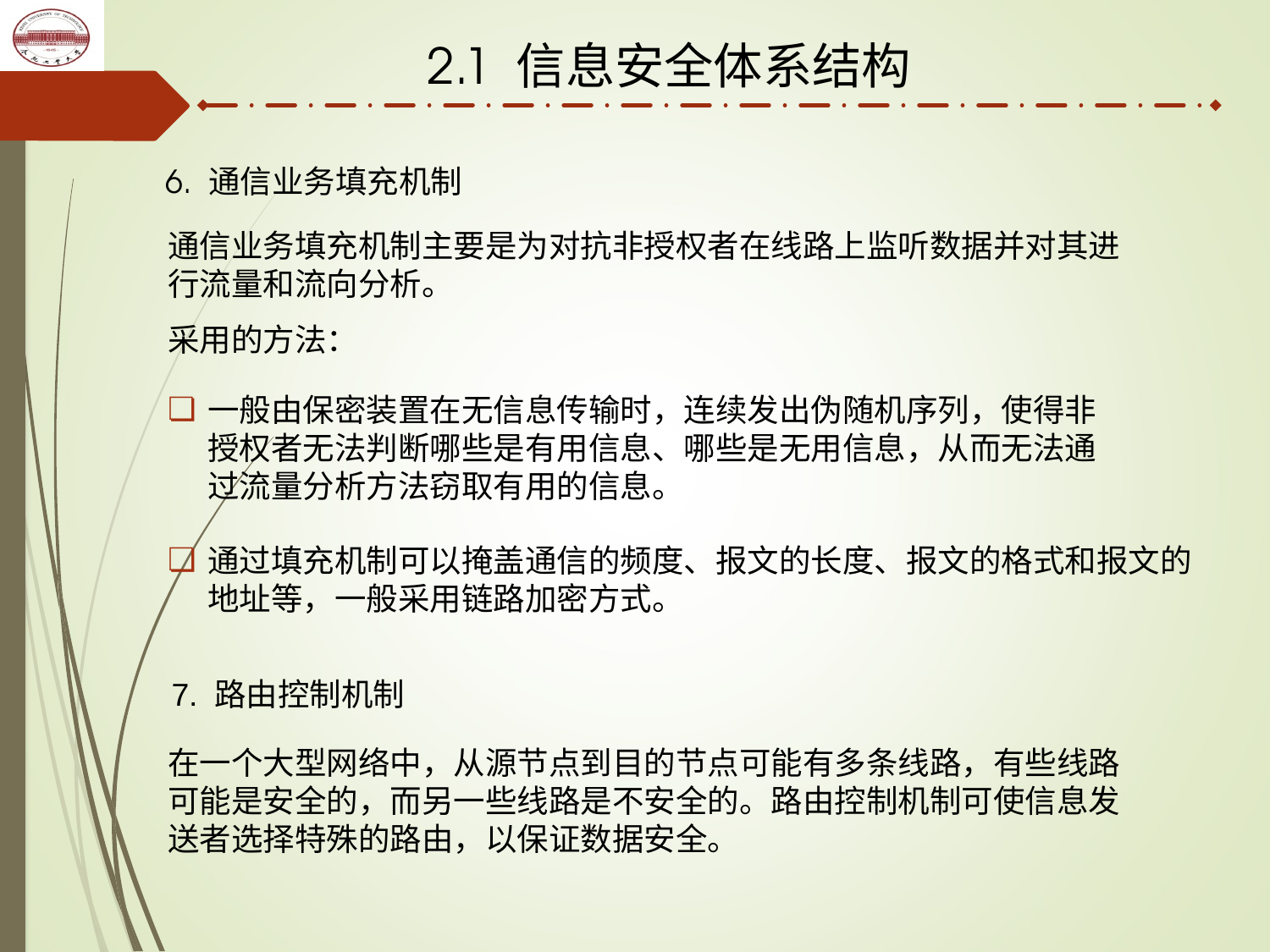

2.1 信息安全体系结构
6. 通信业务填充机制
通信业务填充机制主要是为对抗非授权者在线路上监听数据并对其进行流量和流向分析。
采用的方法：
一般由保密装置在无信息传输时，连续发出伪随机序列，使得非授权者无法判断哪些是有用信息、哪些是无用信息，从而无法通过流量分析方法窃取有用的信息。
通过填充机制可以掩盖通信的频度、报文的长度、报文的格式和报文的地址等，一般采用链路加密方式。
7. 路由控制机制
在一个大型网络中，从源节点到目的节点可能有多条线路，有些线路可能是安全的，而另一些线路是不安全的。路由控制机制可使信息发送者选择特殊的路由，以保证数据安全。